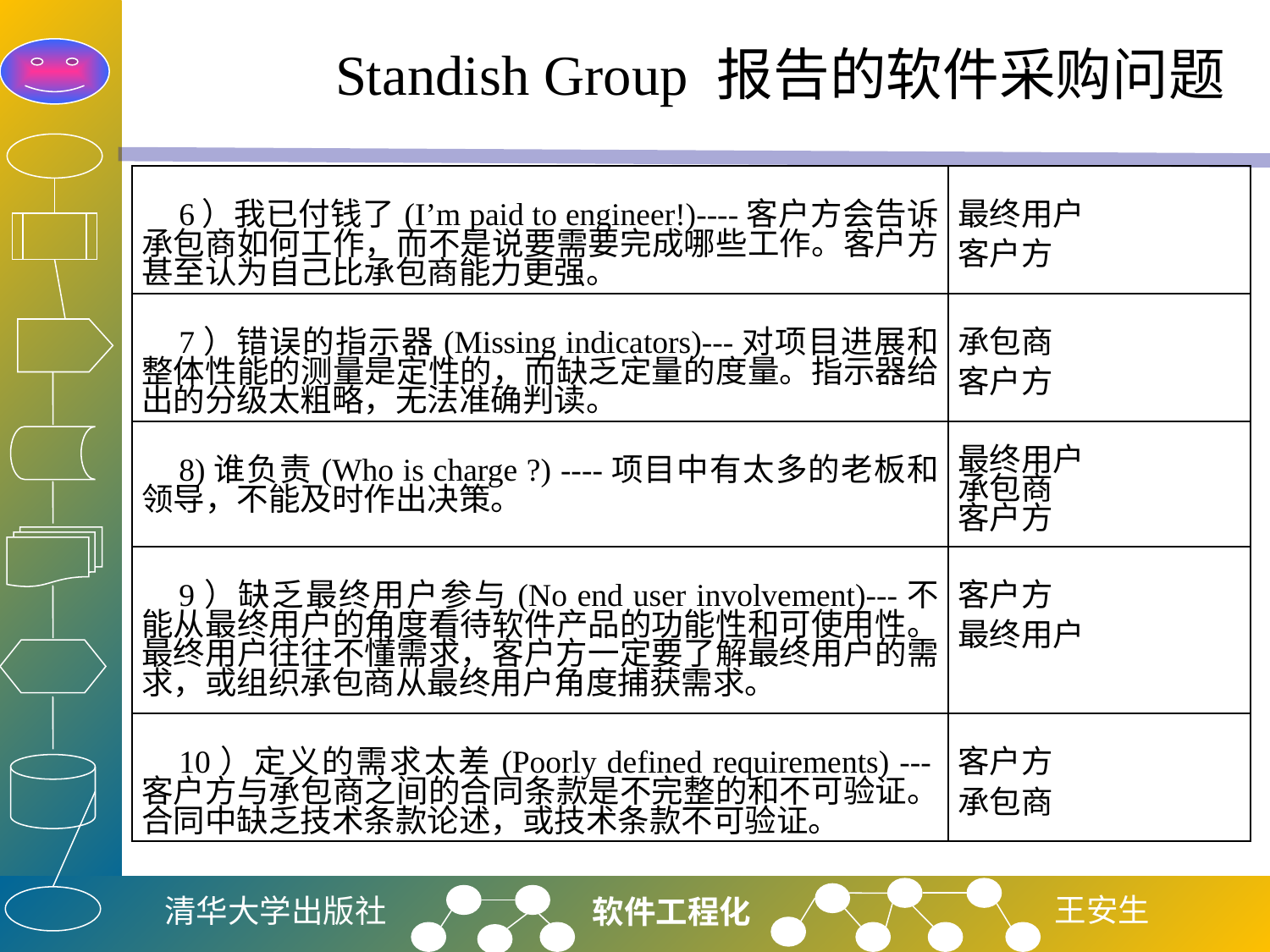

# Standish Group 报告的软件采购问题
| 6）我已付钱了(I’m paid to engineer!)----客户方会告诉承包商如何工作，而不是说要需要完成哪些工作。客户方甚至认为自己比承包商能力更强。 | 最终用户 客户方 |
| --- | --- |
| 7）错误的指示器(Missing indicators)---对项目进展和整体性能的测量是定性的，而缺乏定量的度量。指示器给出的分级太粗略，无法准确判读。 | 承包商 客户方 |
| 8)谁负责(Who is charge ?) ----项目中有太多的老板和领导，不能及时作出决策。 | 最终用户 承包商 客户方 |
| 9）缺乏最终用户参与(No end user involvement)---不能从最终用户的角度看待软件产品的功能性和可使用性。最终用户往往不懂需求，客户方一定要了解最终用户的需求，或组织承包商从最终用户角度捕获需求。 | 客户方 最终用户 |
| 10）定义的需求太差(Poorly defined requirements) ---客户方与承包商之间的合同条款是不完整的和不可验证。合同中缺乏技术条款论述，或技术条款不可验证。 | 客户方 承包商 |